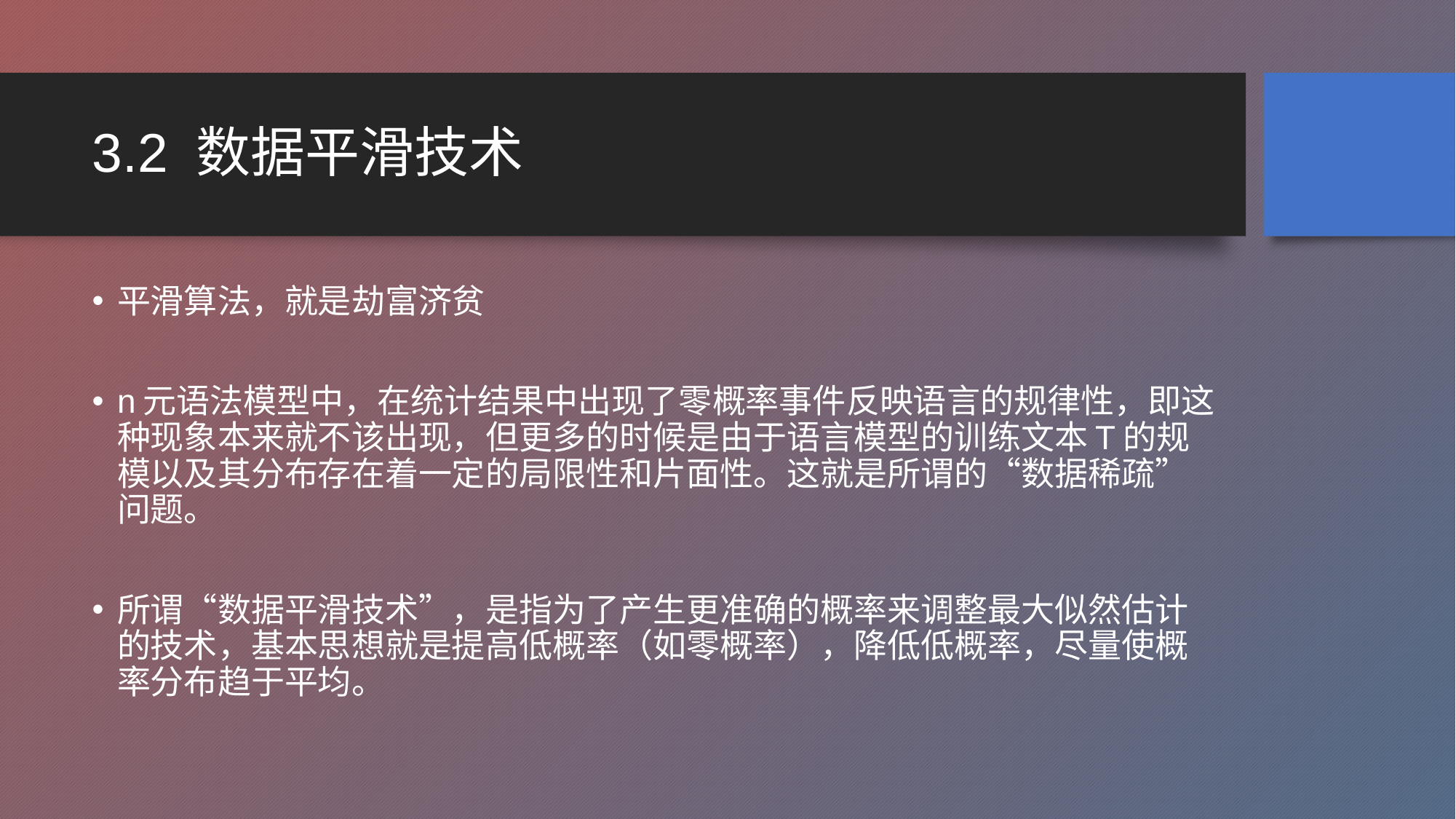

# 3.2 数据平滑技术
平滑算法，就是劫富济贫

n元语法模型中，在统计结果中出现了零概率事件反映语言的规律性，即这种现象本来就不该出现，但更多的时候是由于语言模型的训练文本T的规模以及其分布存在着一定的局限性和片面性。这就是所谓的“数据稀疏”问题。

所谓“数据平滑技术”，是指为了产生更准确的概率来调整最大似然估计的技术，基本思想就是提高低概率（如零概率），降低低概率，尽量使概率分布趋于平均。